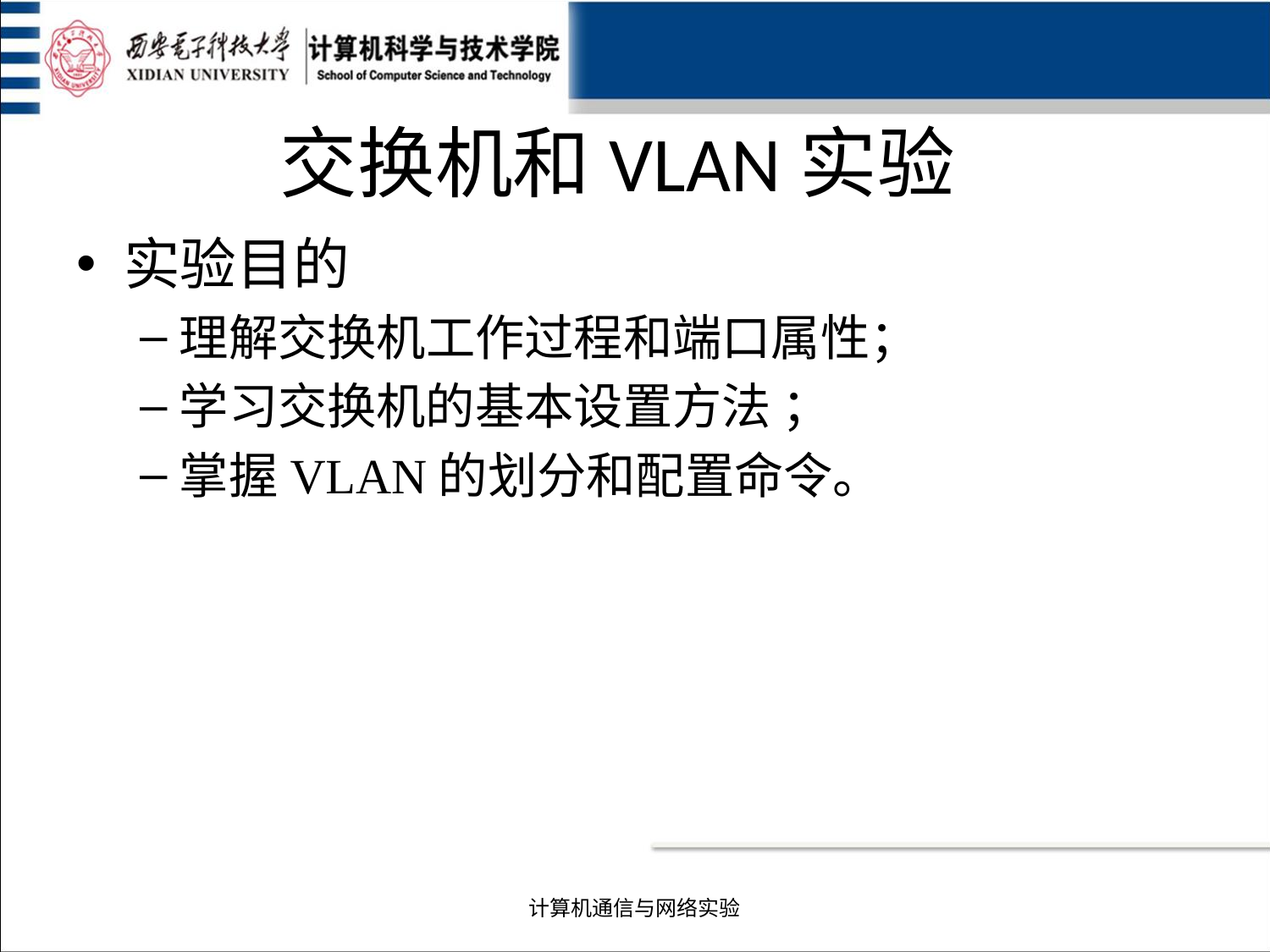

# 交换机和VLAN实验
实验目的
理解交换机工作过程和端口属性；
学习交换机的基本设置方法 ；
掌握VLAN的划分和配置命令。

计算机通信与网络实验